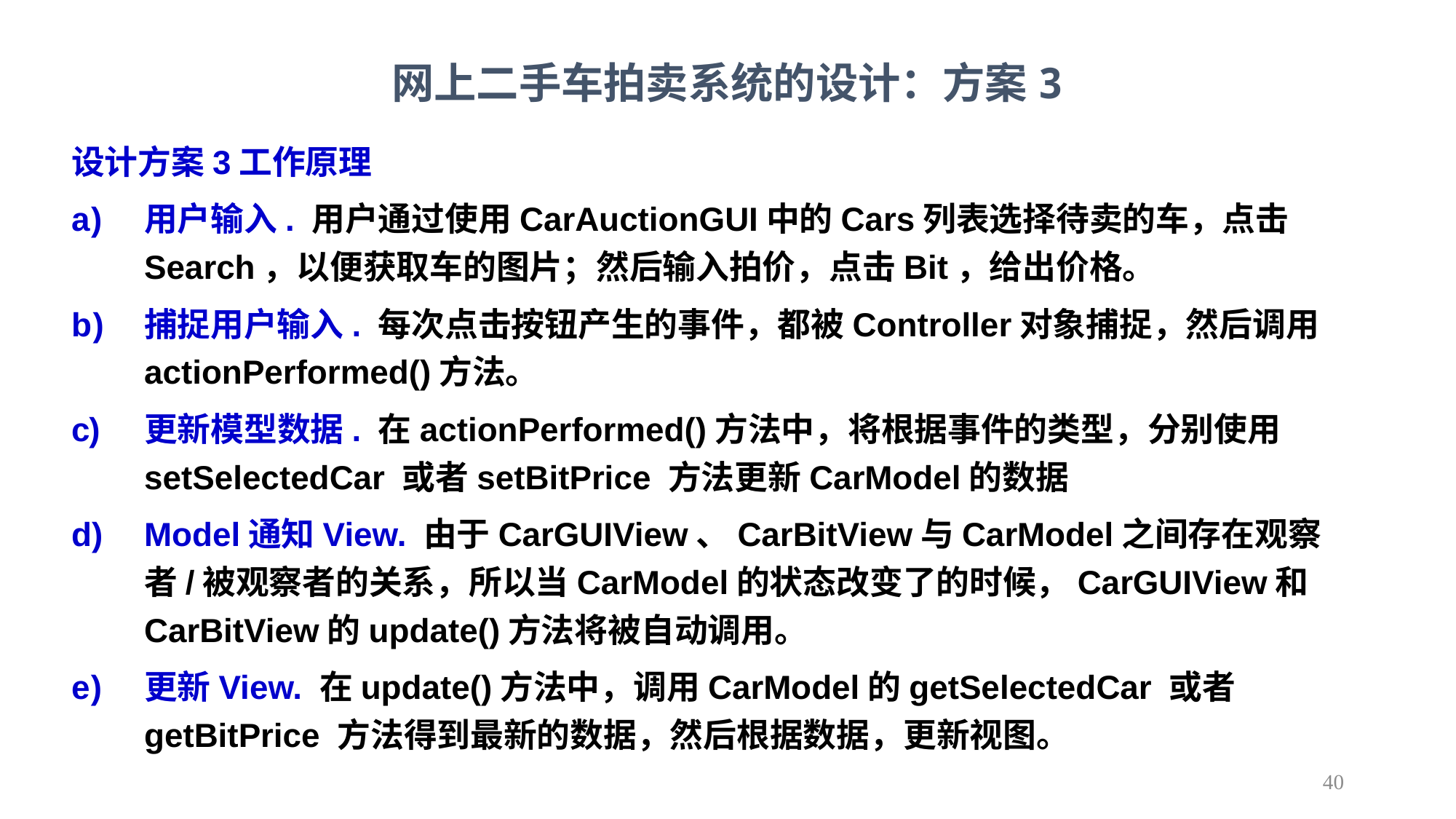

网上二手车拍卖系统的设计：方案3
设计方案3工作原理
用户输入. 用户通过使用CarAuctionGUI中的Cars列表选择待卖的车，点击Search，以便获取车的图片；然后输入拍价，点击Bit，给出价格。
捕捉用户输入. 每次点击按钮产生的事件，都被Controller对象捕捉，然后调用actionPerformed()方法。
更新模型数据. 在actionPerformed()方法中，将根据事件的类型，分别使用setSelectedCar 或者setBitPrice 方法更新CarModel的数据
Model通知View. 由于CarGUIView、CarBitView与CarModel之间存在观察者/被观察者的关系，所以当CarModel的状态改变了的时候，CarGUIView和CarBitView的update()方法将被自动调用。
更新View. 在update()方法中，调用CarModel的getSelectedCar 或者getBitPrice 方法得到最新的数据，然后根据数据，更新视图。
40